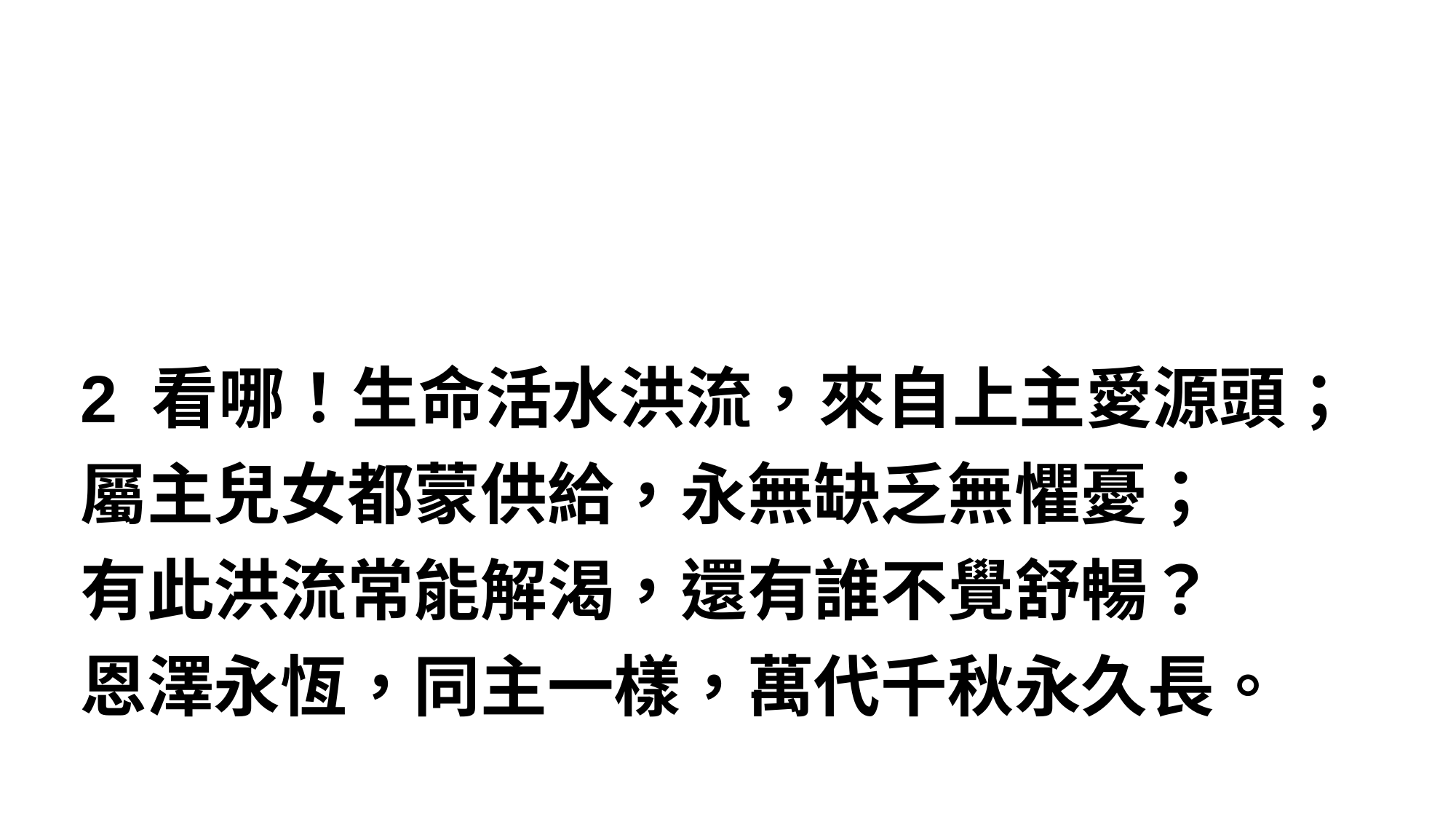

2 看哪！生命活水洪流，來自上主愛源頭；
屬主兒女都蒙供給，永無缺乏無懼憂；
有此洪流常能解渴，還有誰不覺舒暢？
恩澤永恆，同主一樣，萬代千秋永久長。